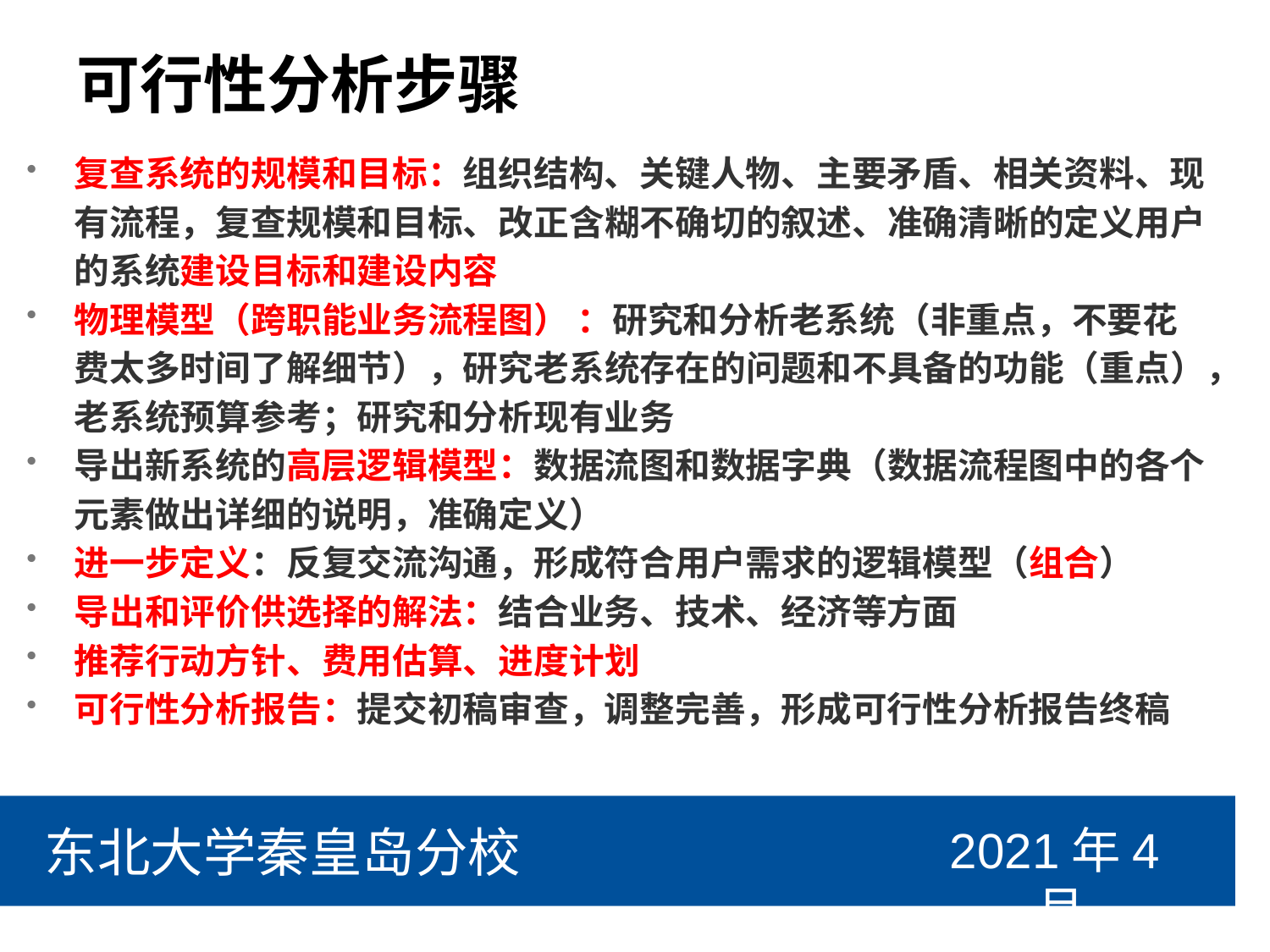

# 可行性分析步骤
复查系统的规模和目标：组织结构、关键人物、主要矛盾、相关资料、现有流程，复查规模和目标、改正含糊不确切的叙述、准确清晰的定义用户的系统建设目标和建设内容
物理模型（跨职能业务流程图） ：研究和分析老系统（非重点，不要花费太多时间了解细节），研究老系统存在的问题和不具备的功能（重点），老系统预算参考；研究和分析现有业务
导出新系统的高层逻辑模型：数据流图和数据字典（数据流程图中的各个元素做出详细的说明，准确定义）
进一步定义：反复交流沟通，形成符合用户需求的逻辑模型（组合）
导出和评价供选择的解法：结合业务、技术、经济等方面
推荐行动方针、费用估算、进度计划
可行性分析报告：提交初稿审查，调整完善，形成可行性分析报告终稿